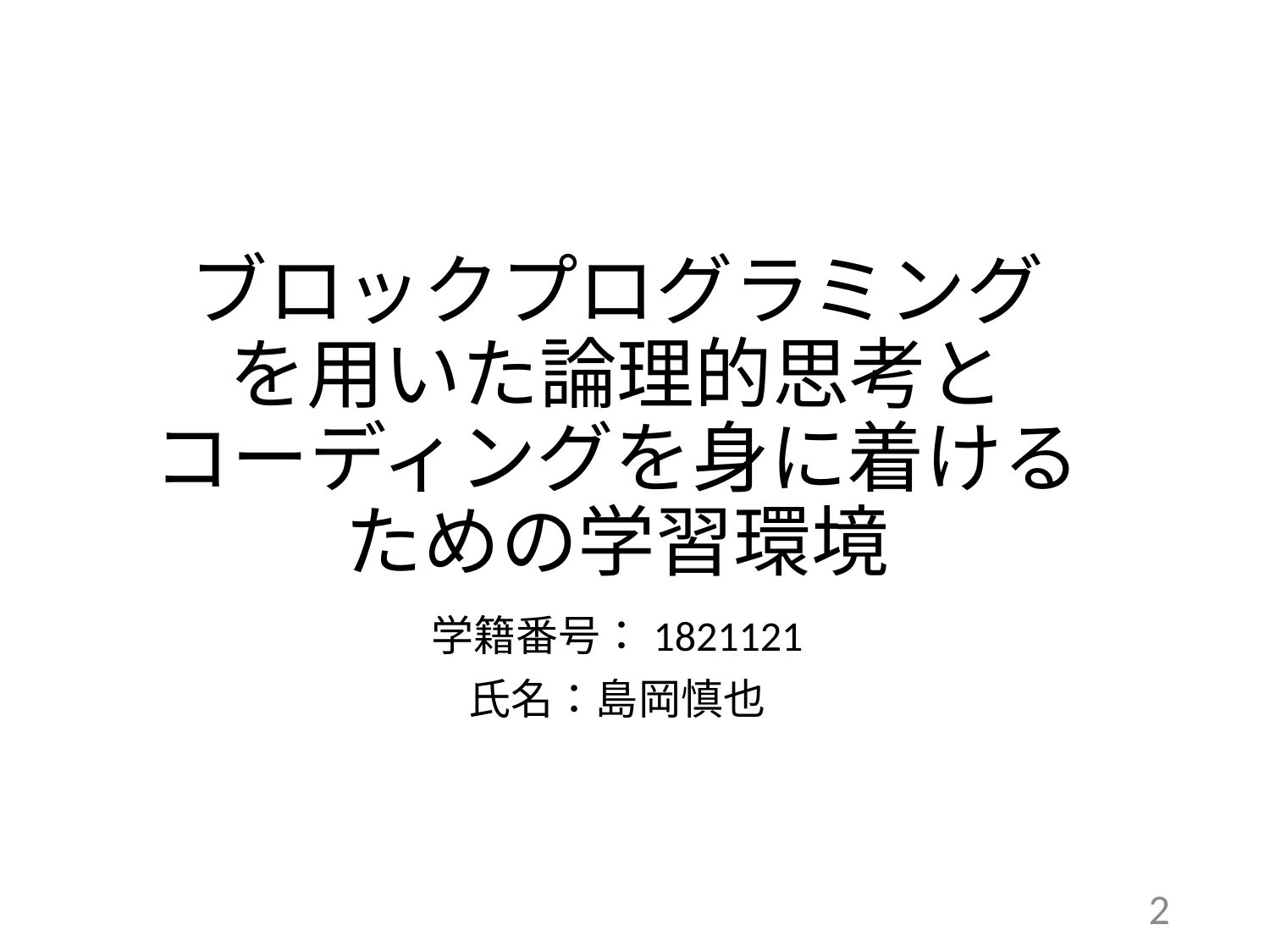

# ブロックプログラミングを用いた論理的思考と コーディングを身に着けるための学習環境
学籍番号：1821121
氏名：島岡慎也
2